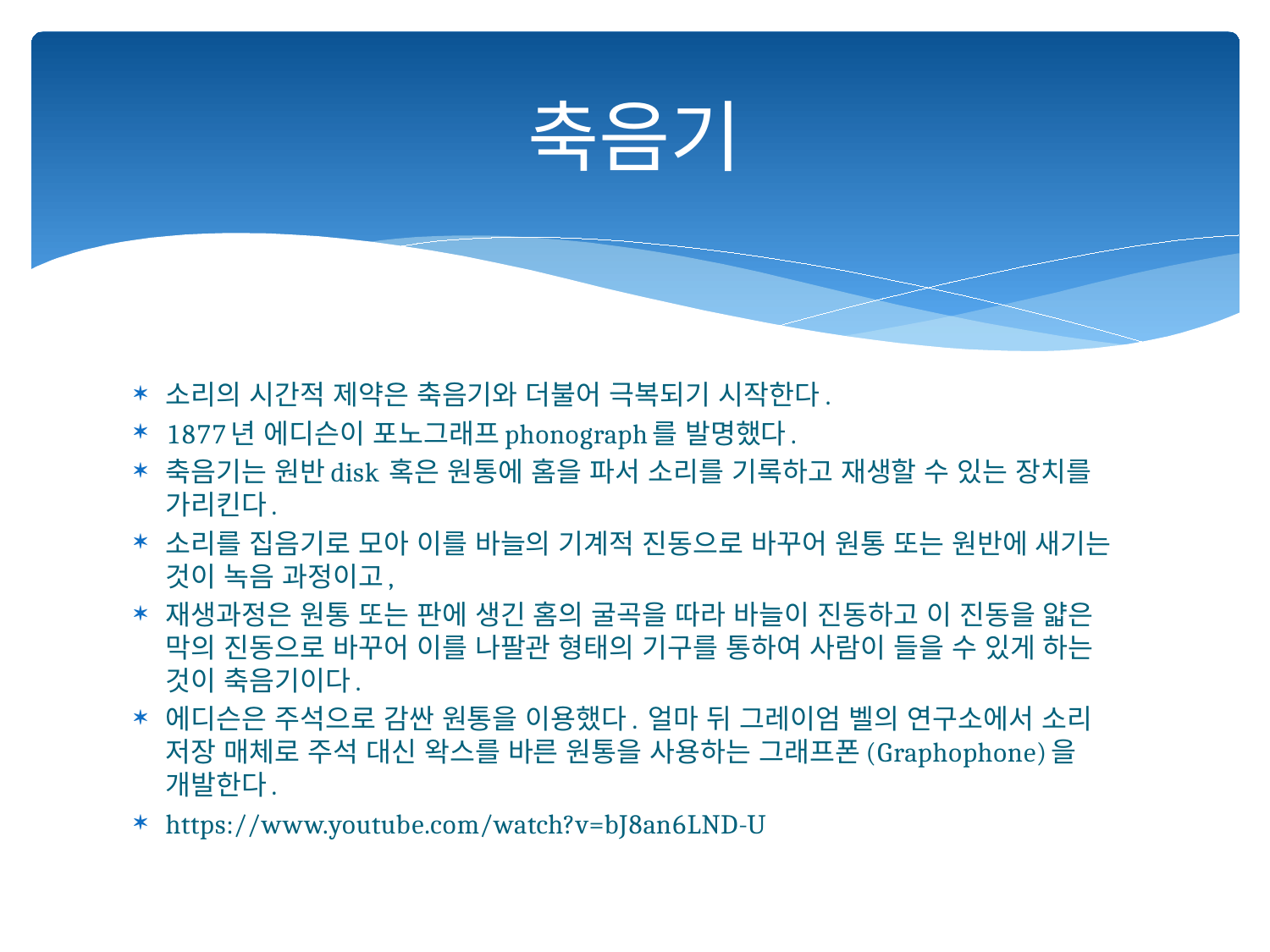

# 축음기
소리의 시간적 제약은 축음기와 더불어 극복되기 시작한다.
1877년 에디슨이 포노그래프phonograph를 발명했다.
축음기는 원반disk 혹은 원통에 홈을 파서 소리를 기록하고 재생할 수 있는 장치를 가리킨다.
소리를 집음기로 모아 이를 바늘의 기계적 진동으로 바꾸어 원통 또는 원반에 새기는 것이 녹음 과정이고,
재생과정은 원통 또는 판에 생긴 홈의 굴곡을 따라 바늘이 진동하고 이 진동을 얇은 막의 진동으로 바꾸어 이를 나팔관 형태의 기구를 통하여 사람이 들을 수 있게 하는 것이 축음기이다.
에디슨은 주석으로 감싼 원통을 이용했다. 얼마 뒤 그레이엄 벨의 연구소에서 소리 저장 매체로 주석 대신 왁스를 바른 원통을 사용하는 그래프폰(Graphophone)을 개발한다.
https://www.youtube.com/watch?v=bJ8an6LND-U